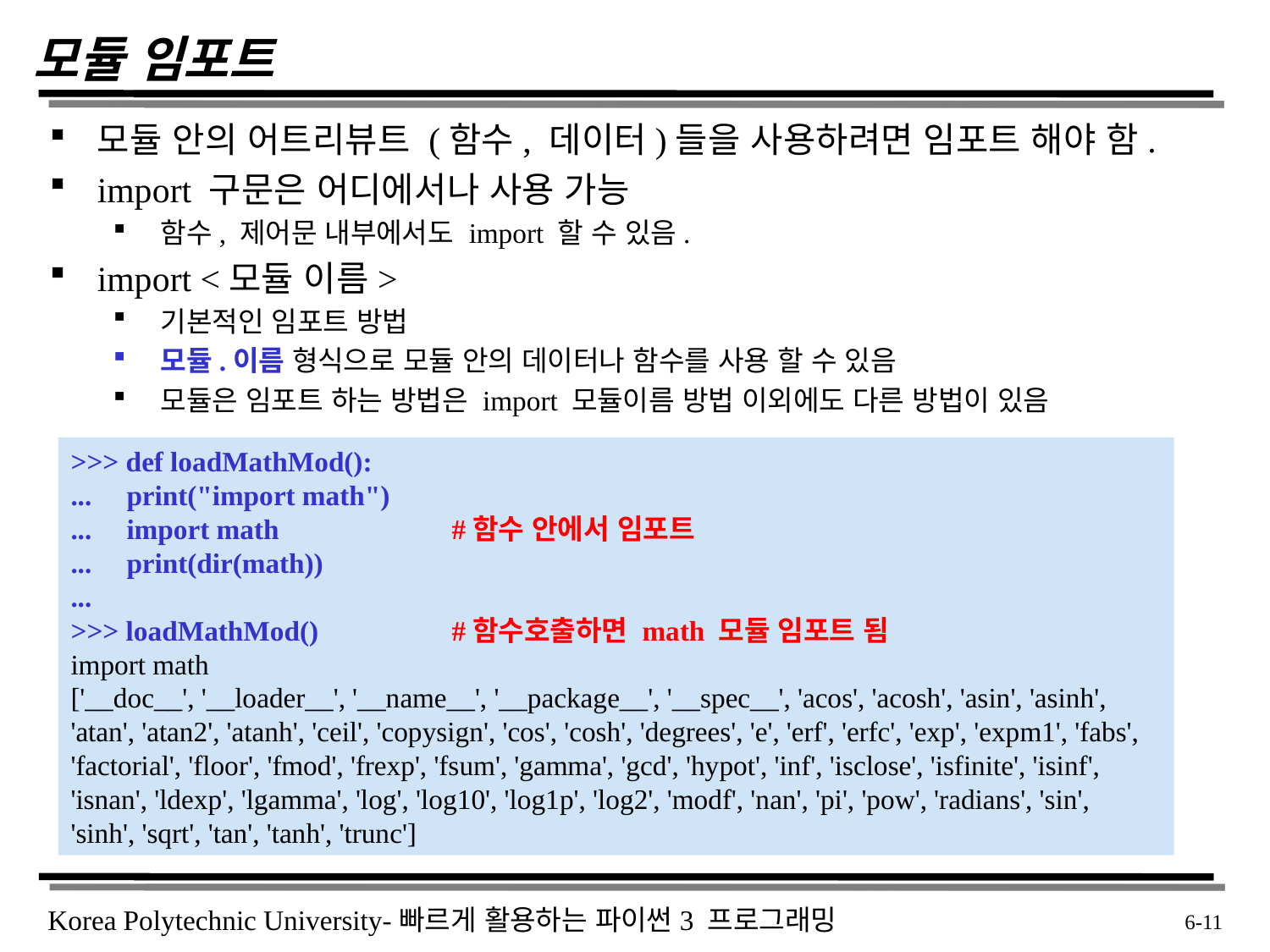

# 모듈 임포트
모듈 안의 어트리뷰트 (함수, 데이터)들을 사용하려면 임포트 해야 함.
import 구문은 어디에서나 사용 가능
함수, 제어문 내부에서도 import 할 수 있음.
import <모듈 이름>
기본적인 임포트 방법
모듈.이름 형식으로 모듈 안의 데이터나 함수를 사용 할 수 있음
모듈은 임포트 하는 방법은 import 모듈이름 방법 이외에도 다른 방법이 있음

>>> def loadMathMod():
...     print("import math")
...     import math 		#함수 안에서 임포트
...     print(dir(math))
...
>>> loadMathMod() 	#함수호출하면 math 모듈 임포트 됨
import math
['__doc__', '__loader__', '__name__', '__package__', '__spec__', 'acos', 'acosh', 'asin', 'asinh', 'atan', 'atan2', 'atanh', 'ceil', 'copysign', 'cos', 'cosh', 'degrees', 'e', 'erf', 'erfc', 'exp', 'expm1', 'fabs', 'factorial', 'floor', 'fmod', 'frexp', 'fsum', 'gamma', 'gcd', 'hypot', 'inf', 'isclose', 'isfinite', 'isinf', 'isnan', 'ldexp', 'lgamma', 'log', 'log10', 'log1p', 'log2', 'modf', 'nan', 'pi', 'pow', 'radians', 'sin', 'sinh', 'sqrt', 'tan', 'tanh', 'trunc']
 6-11